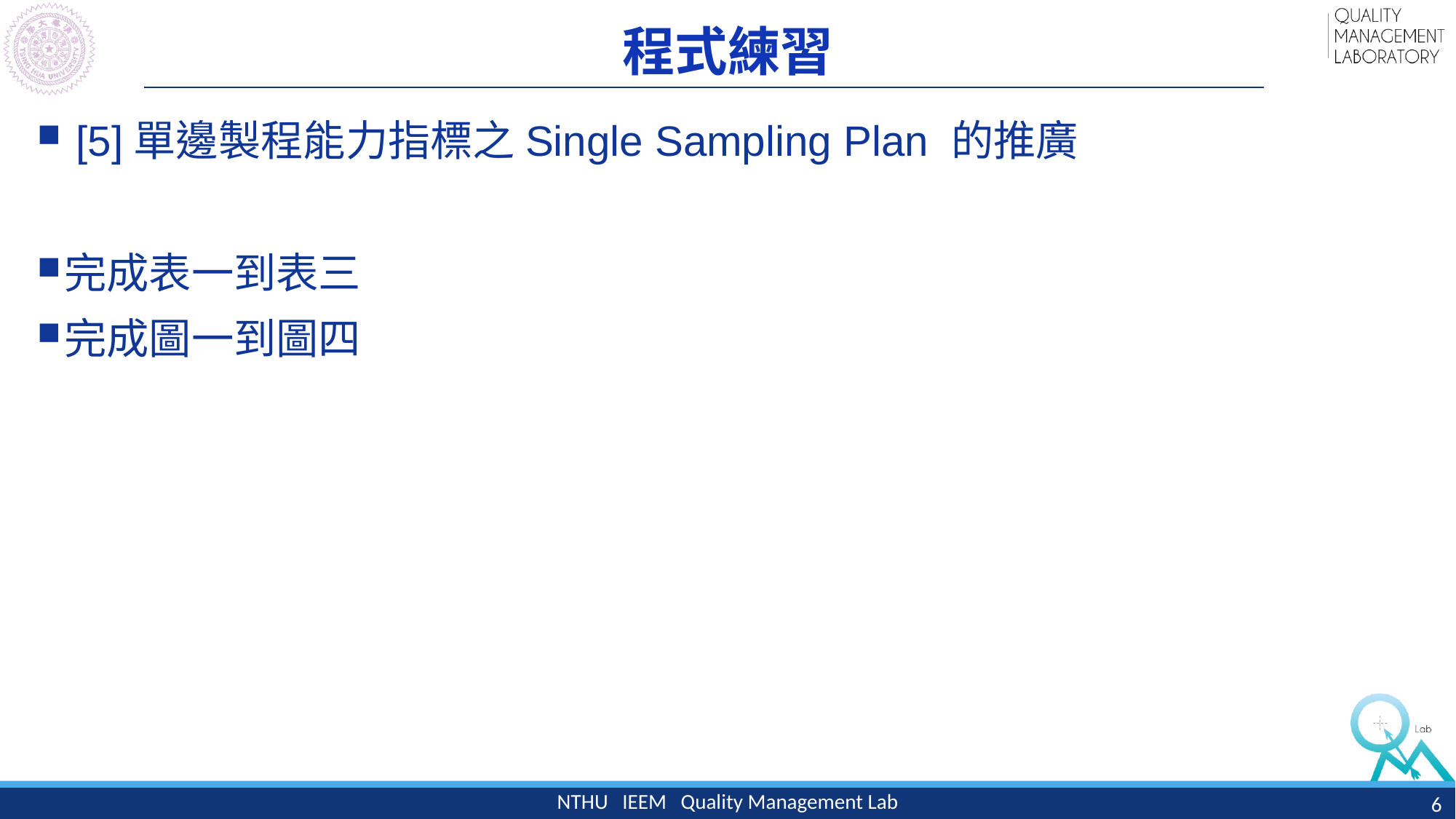

# 程式練習
 [5]單邊製程能力指標之Single Sampling Plan 的推廣

完成表一到表三
完成圖一到圖四
6